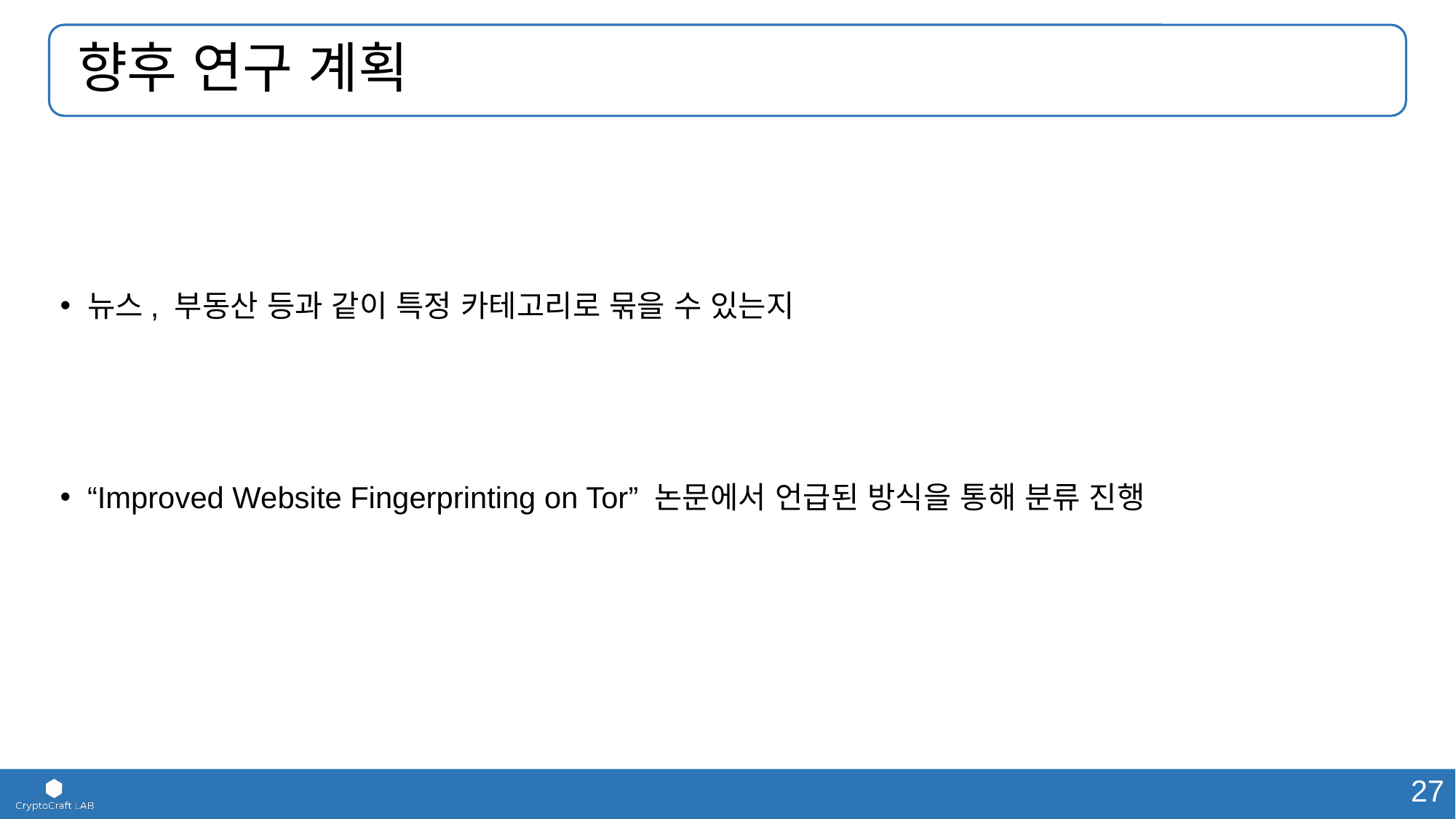

# 향후 연구 계획

뉴스, 부동산 등과 같이 특정 카테고리로 묶을 수 있는지

“Improved Website Fingerprinting on Tor” 논문에서 언급된 방식을 통해 분류 진행